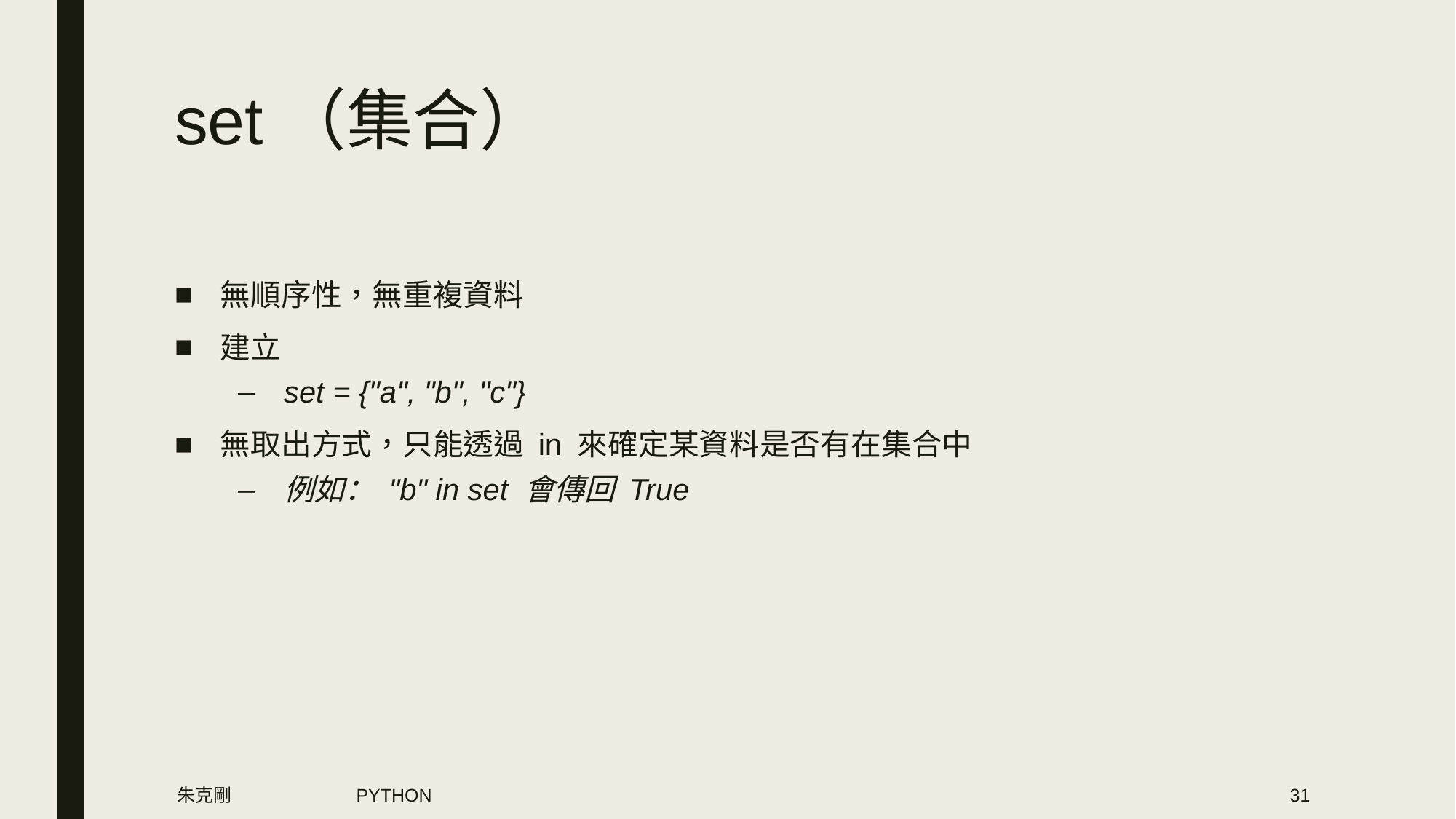

# set（集合）
無順序性，無重複資料
建立
set = {"a", "b", "c"}
無取出方式，只能透過 in 來確定某資料是否有在集合中
例如： "b" in set 會傳回 True
朱克剛
PYTHON
31